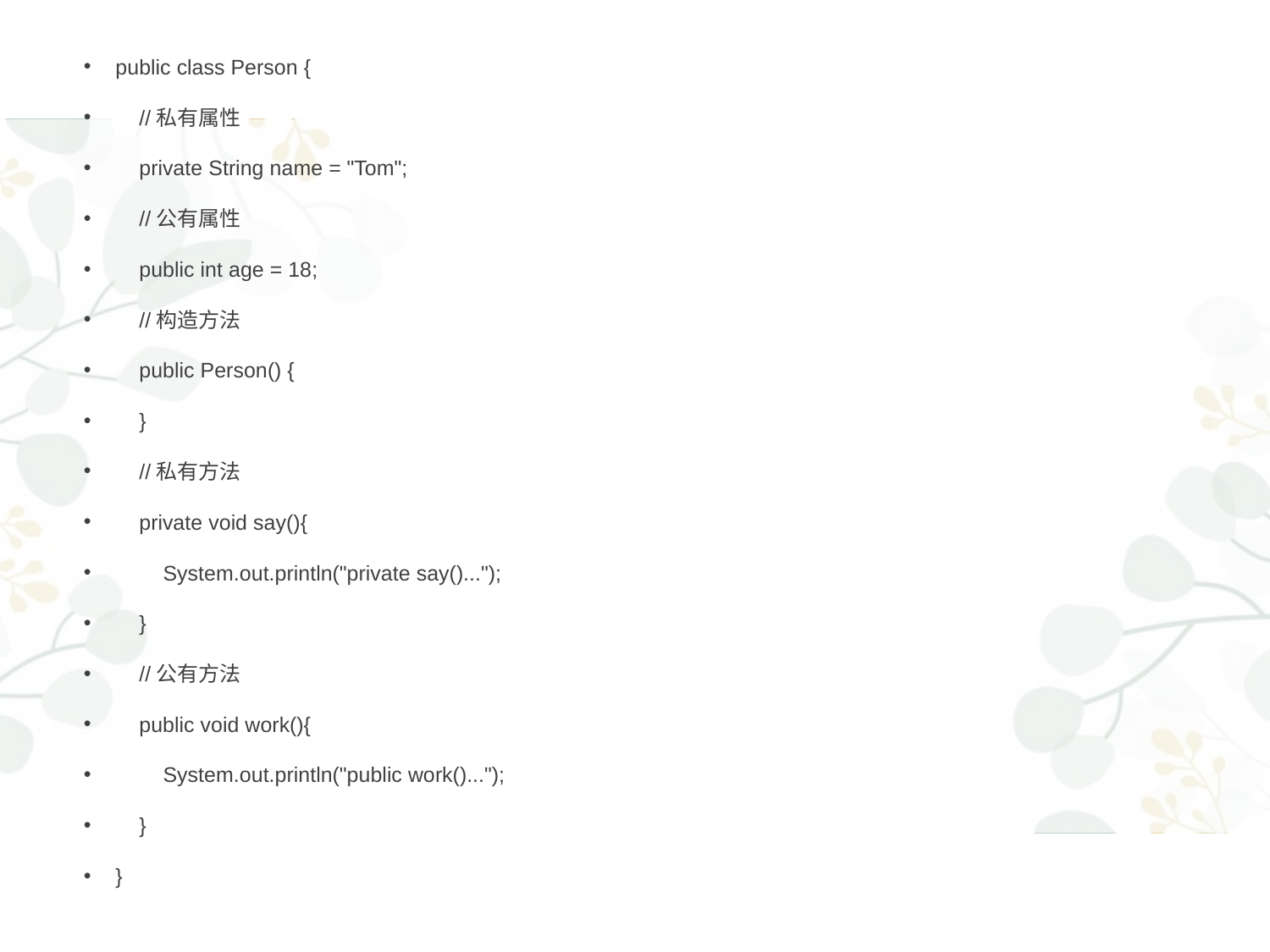

public class Person {
    //私有属性
    private String name = "Tom";
    //公有属性
    public int age = 18;
    //构造方法
    public Person() {
    }
    //私有方法
    private void say(){
        System.out.println("private say()...");
    }
    //公有方法
    public void work(){
        System.out.println("public work()...");
    }
}